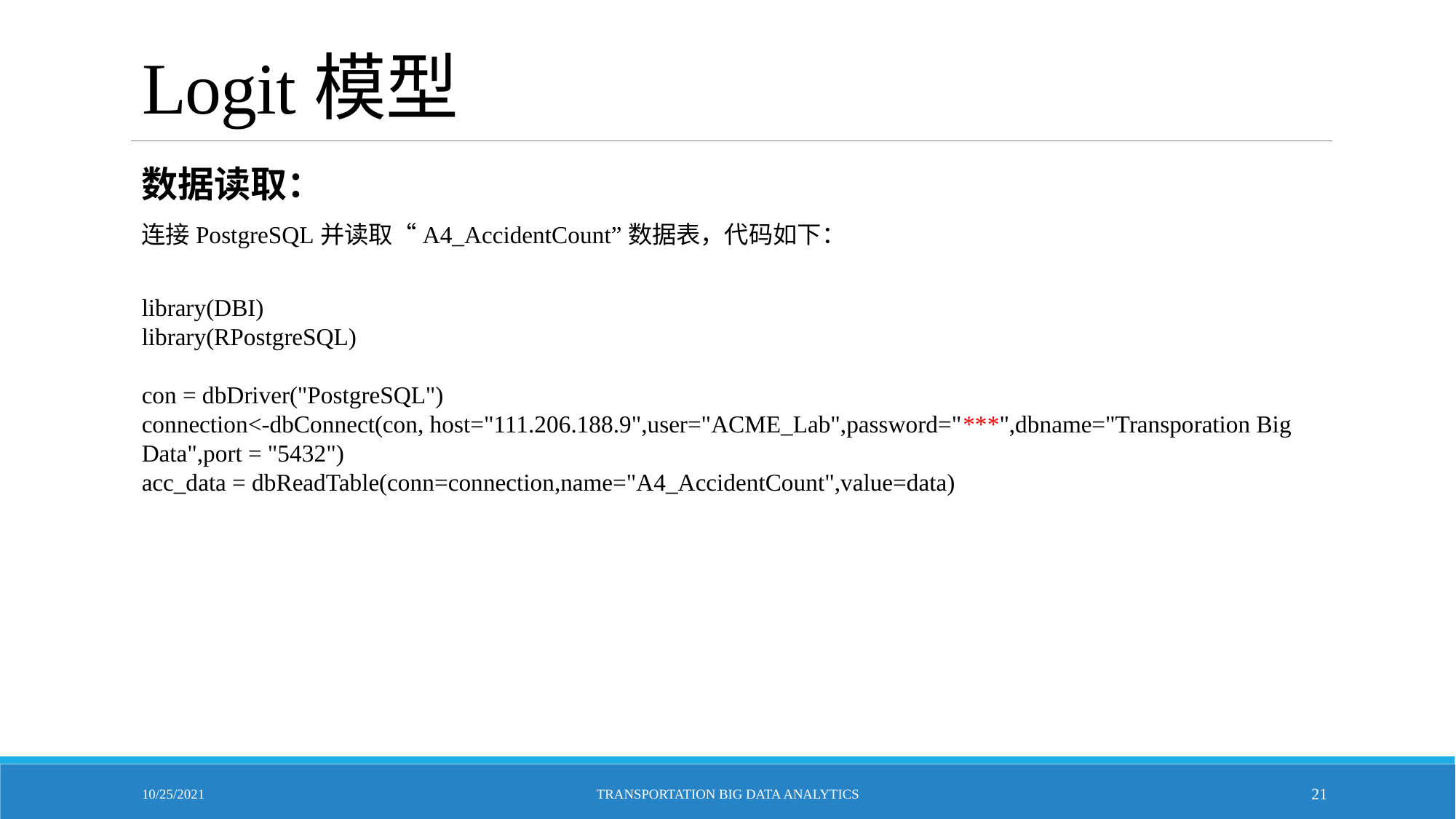

# Logit模型
数据读取：
连接PostgreSQL并读取“A4_AccidentCount”数据表，代码如下：

library(DBI)
library(RPostgreSQL)

con = dbDriver("PostgreSQL")
connection<-dbConnect(con, host="111.206.188.9",user="ACME_Lab",password="***",dbname="Transporation Big Data",port = "5432")
acc_data = dbReadTable(conn=connection,name="A4_AccidentCount",value=data)

10/25/2021
Transportation Big Data Analytics
21